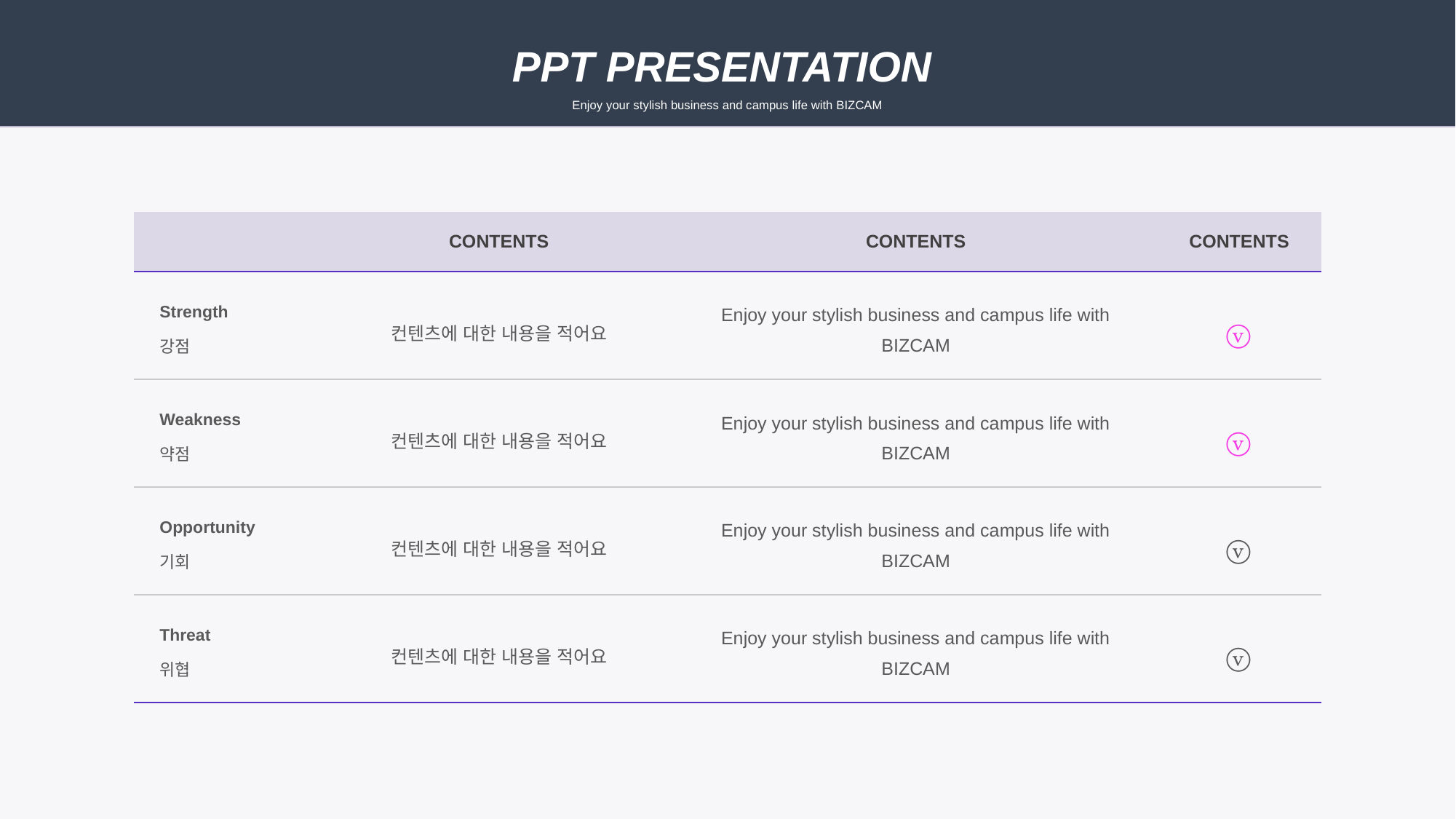

PPT PRESENTATION
Enjoy your stylish business and campus life with BIZCAM
|  | CONTENTS | CONTENTS | CONTENTS |
| --- | --- | --- | --- |
| Strength 강점 | 컨텐츠에 대한 내용을 적어요 | Enjoy your stylish business and campus life with BIZCAM | ⓥ |
| Weakness 약점 | 컨텐츠에 대한 내용을 적어요 | Enjoy your stylish business and campus life with BIZCAM | ⓥ |
| Opportunity 기회 | 컨텐츠에 대한 내용을 적어요 | Enjoy your stylish business and campus life with BIZCAM | ⓥ |
| Threat 위협 | 컨텐츠에 대한 내용을 적어요 | Enjoy your stylish business and campus life with BIZCAM | ⓥ |